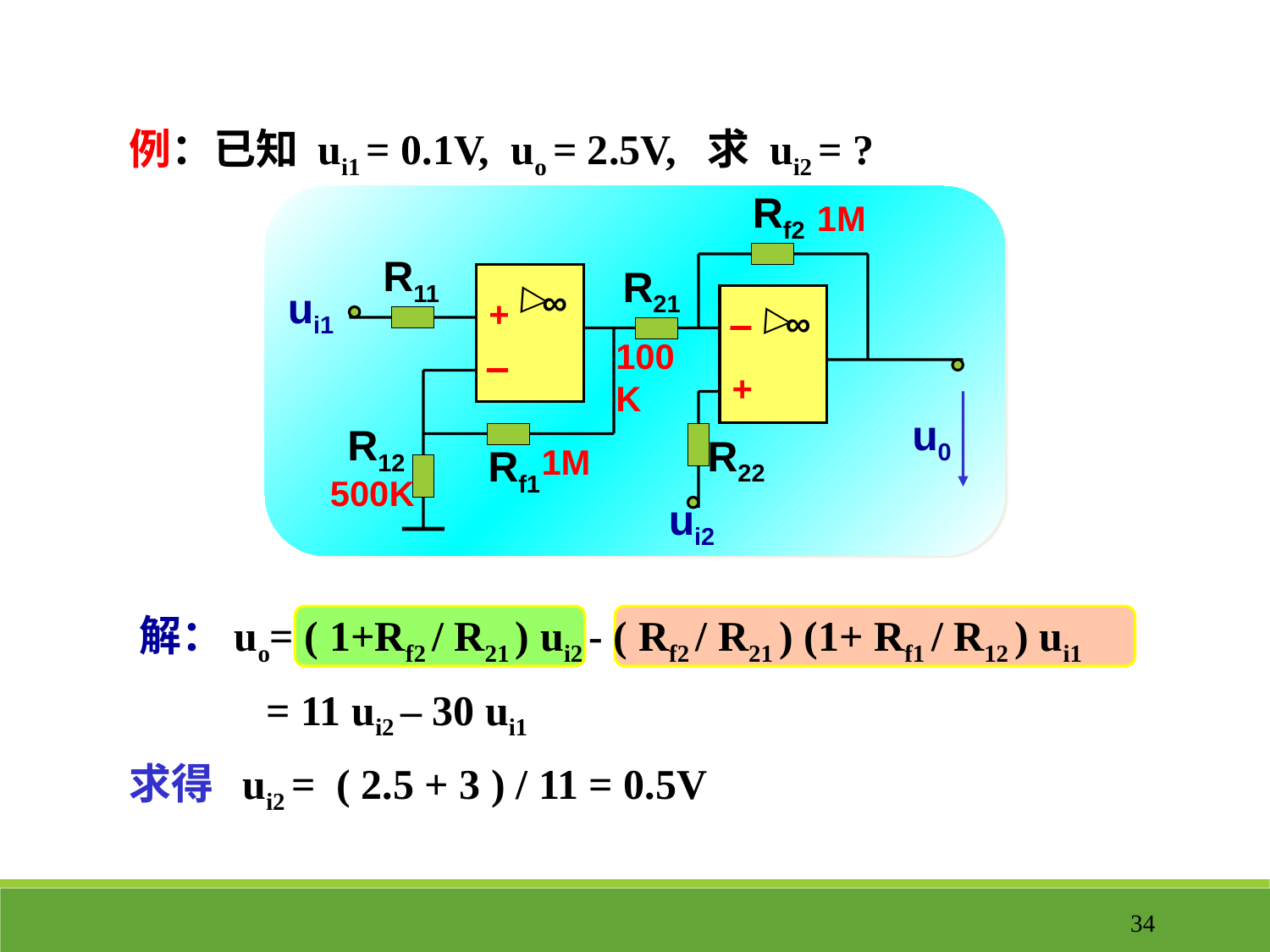

例：已知 ui1 = 0.1V,  uo = 2.5V,  求 ui2 = ?
Rf2
1M
R11

R21

∞
▽
ui1
+

∞
▽

100K

+

u0
R12

R22

Rf1
1M

500K
ui2

解：uo= ( 1+Rf2 / R21 ) ui2 - ( Rf2 / R21 ) (1+ Rf1 / R12 ) ui1

= 11 ui2 – 30 ui1
求得  ui2 =  ( 2.5 + 3 ) / 11 = 0.5V
34